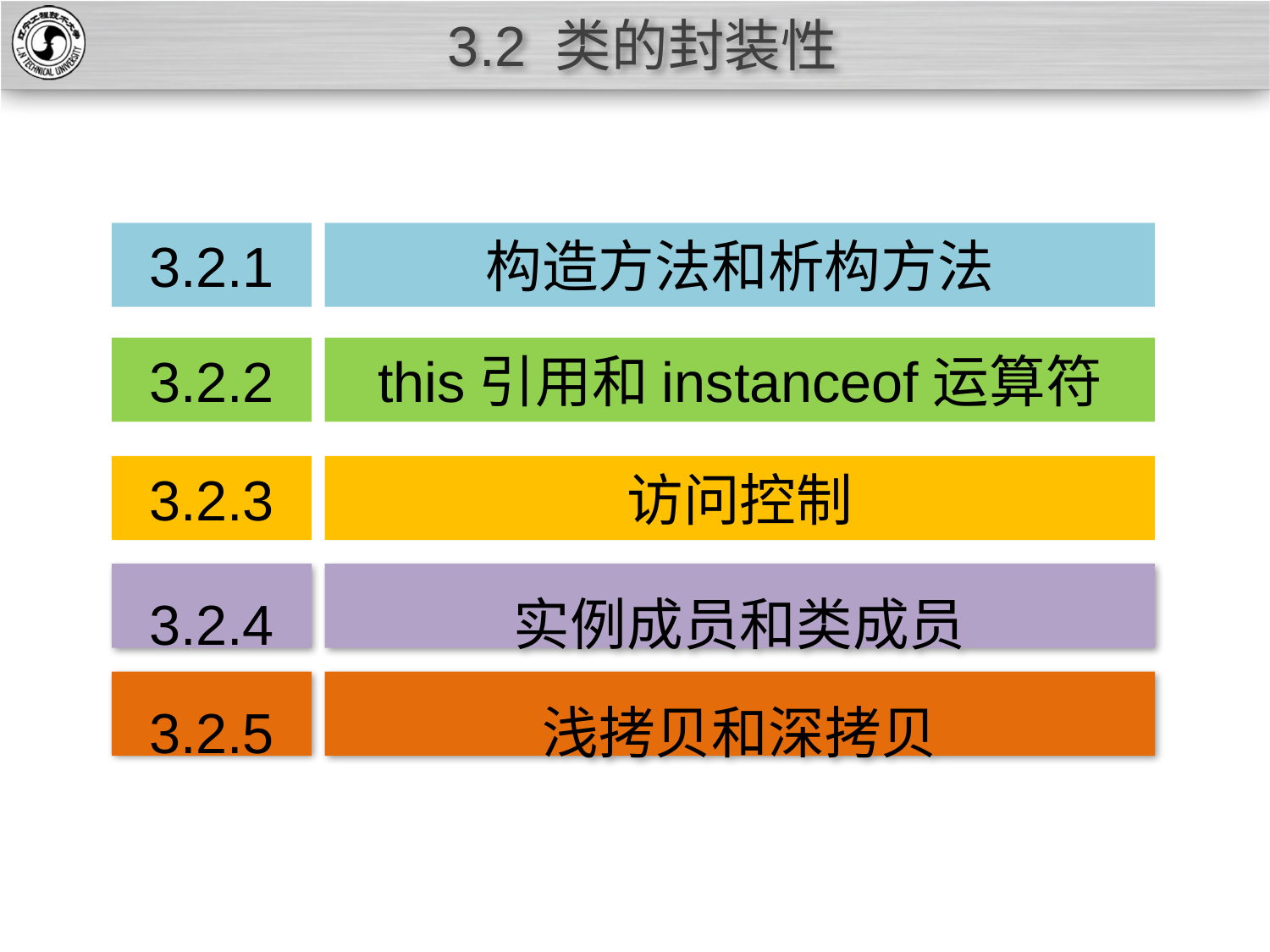

# 3.2 类的封装性
3.2.1
构造方法和析构方法
3.2.2
this引用和instanceof运算符
3.2.3
访问控制
3.2.4
实例成员和类成员
3.2.5
浅拷贝和深拷贝